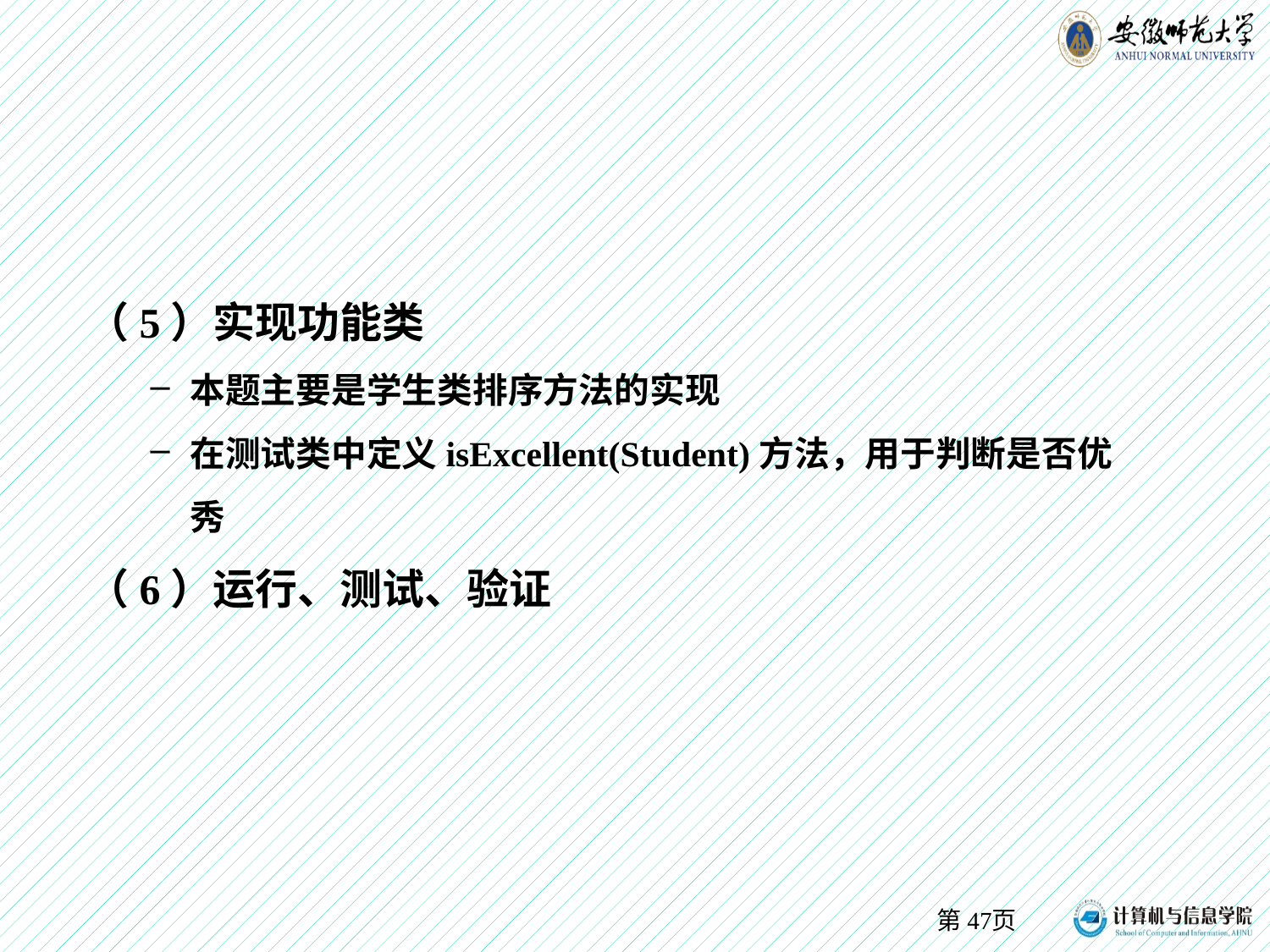

#
（5）实现功能类
本题主要是学生类排序方法的实现
在测试类中定义isExcellent(Student)方法，用于判断是否优秀
（6）运行、测试、验证

第47页